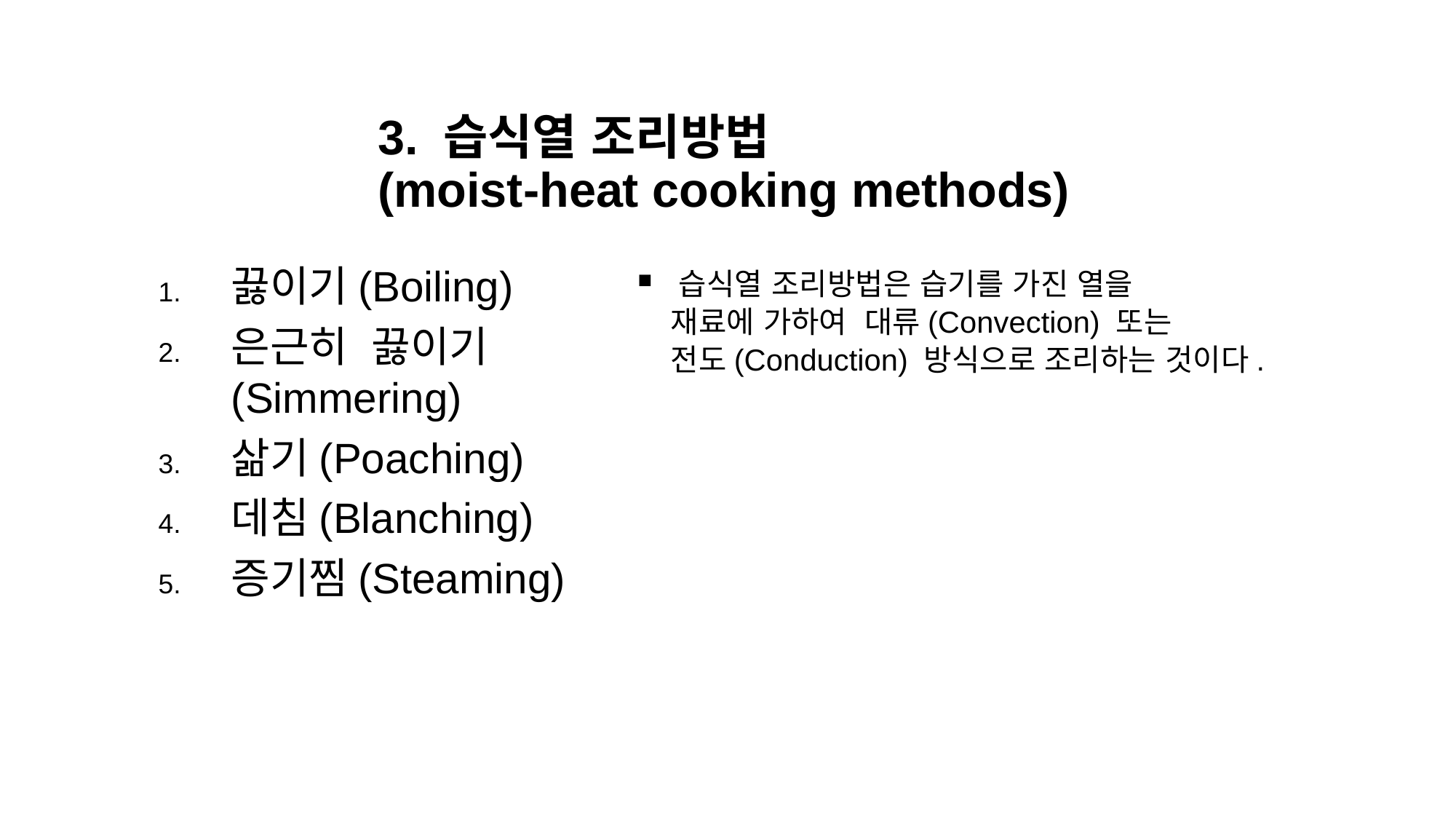

# 3. 습식열 조리방법 (moist-heat cooking methods)
끓이기(Boiling)
은근히  끓이기(Simmering)
삶기(Poaching)
데침(Blanching)
증기찜(Steaming)
습식열 조리방법은 습기를 가진 열을
   재료에 가하여  대류(Convection) 또는
   전도(Conduction) 방식으로 조리하는 것이다.